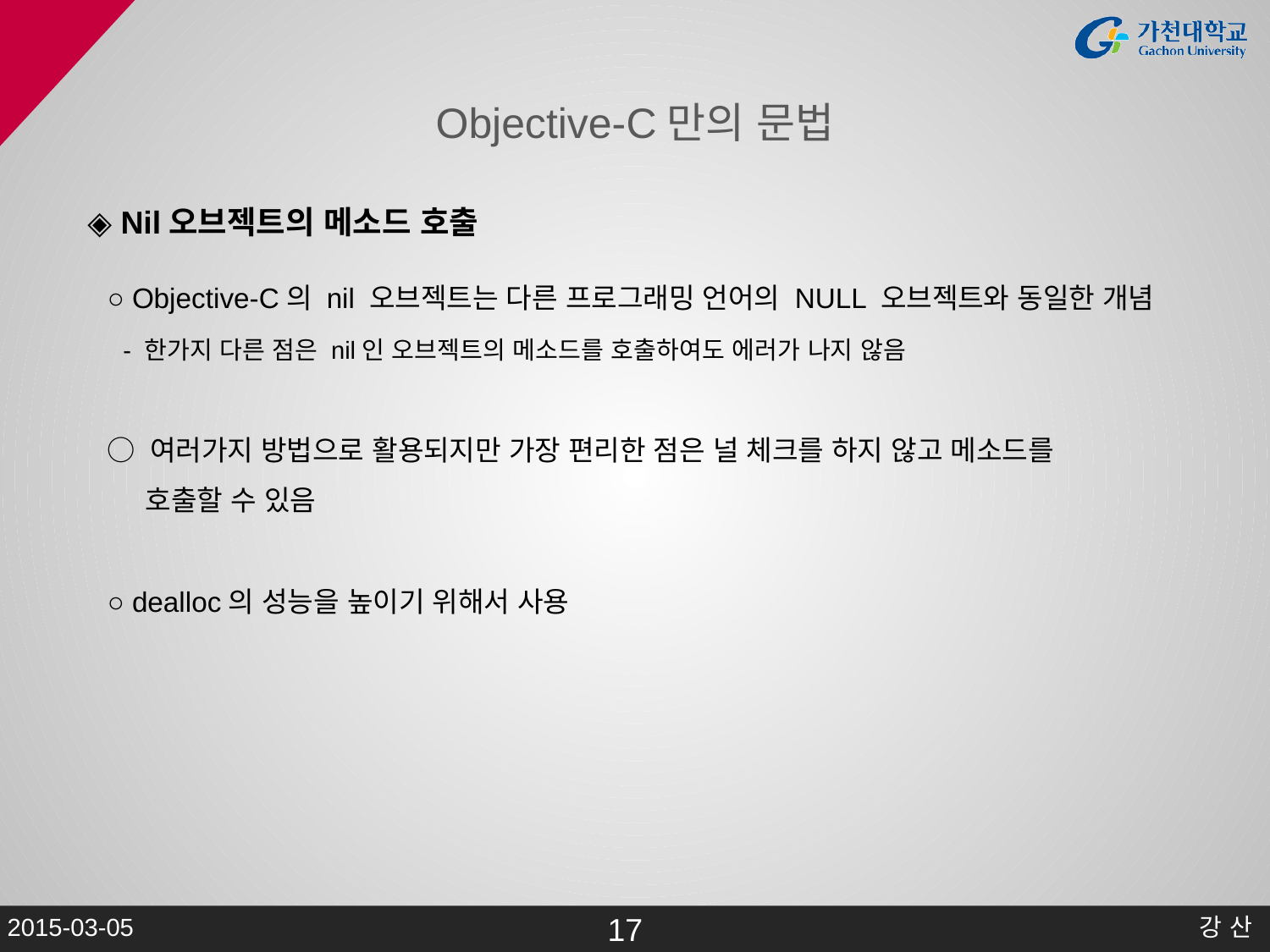

# Objective-C만의 문법
◈ Nil오브젝트의 메소드 호출
○ Objective-C의 nil 오브젝트는 다른 프로그래밍 언어의 NULL 오브젝트와 동일한 개념
  - 한가지 다른 점은 nil인 오브젝트의 메소드를 호출하여도 에러가 나지 않음
○ 여러가지 방법으로 활용되지만 가장 편리한 점은 널 체크를 하지 않고 메소드를
    호출할 수 있음
○ dealloc의 성능을 높이기 위해서 사용

2015-03-05
강 산